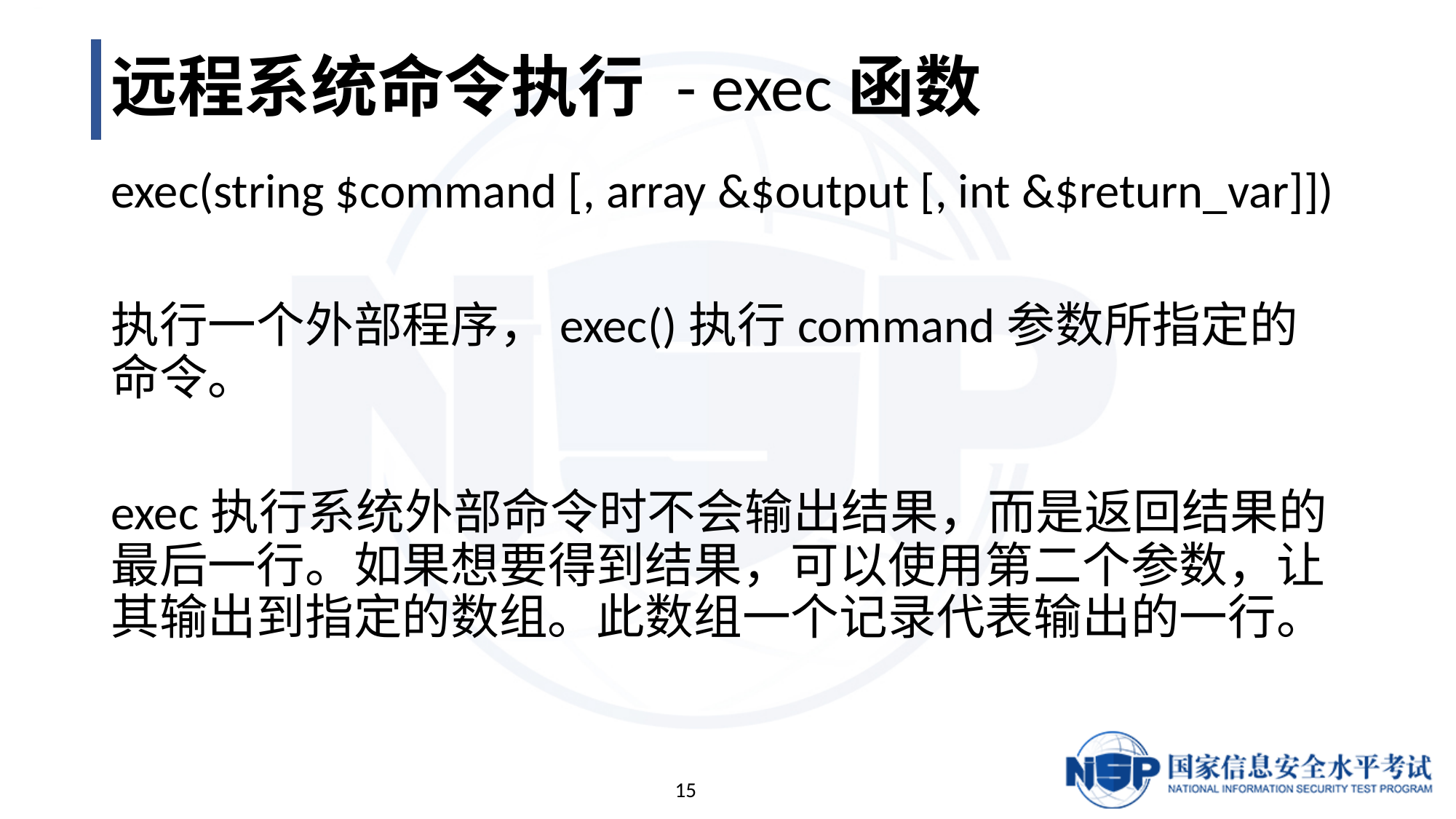

# 远程系统命令执行 - exec函数
exec(string $command [, array &$output [, int &$return_var]])

执行一个外部程序，exec()执行command参数所指定的命令。

exec执行系统外部命令时不会输出结果，而是返回结果的最后一行。如果想要得到结果，可以使用第二个参数，让其输出到指定的数组。此数组一个记录代表输出的一行。